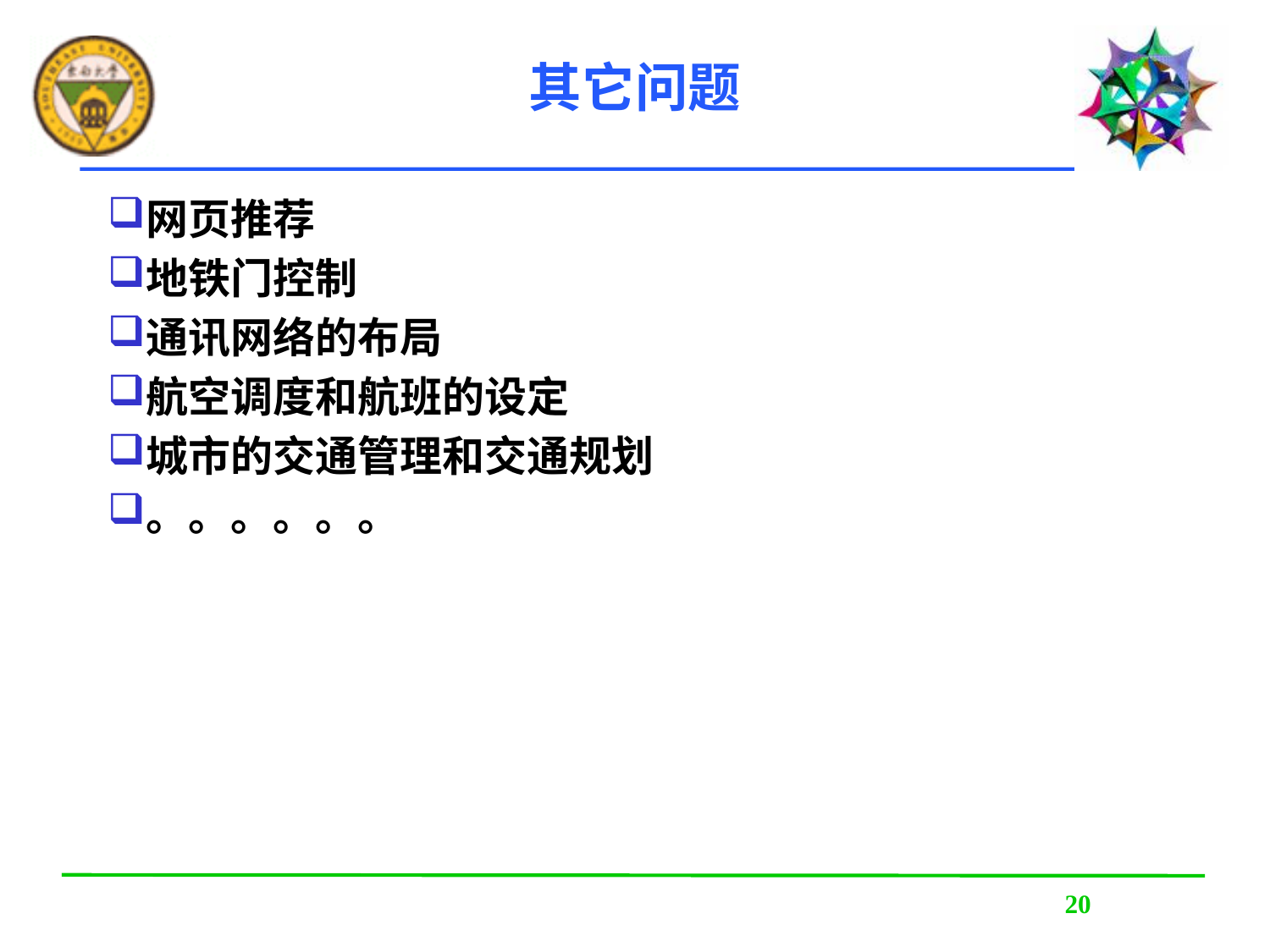

# 其它问题
网页推荐
地铁门控制
通讯网络的布局
航空调度和航班的设定
城市的交通管理和交通规划
。。。。。。